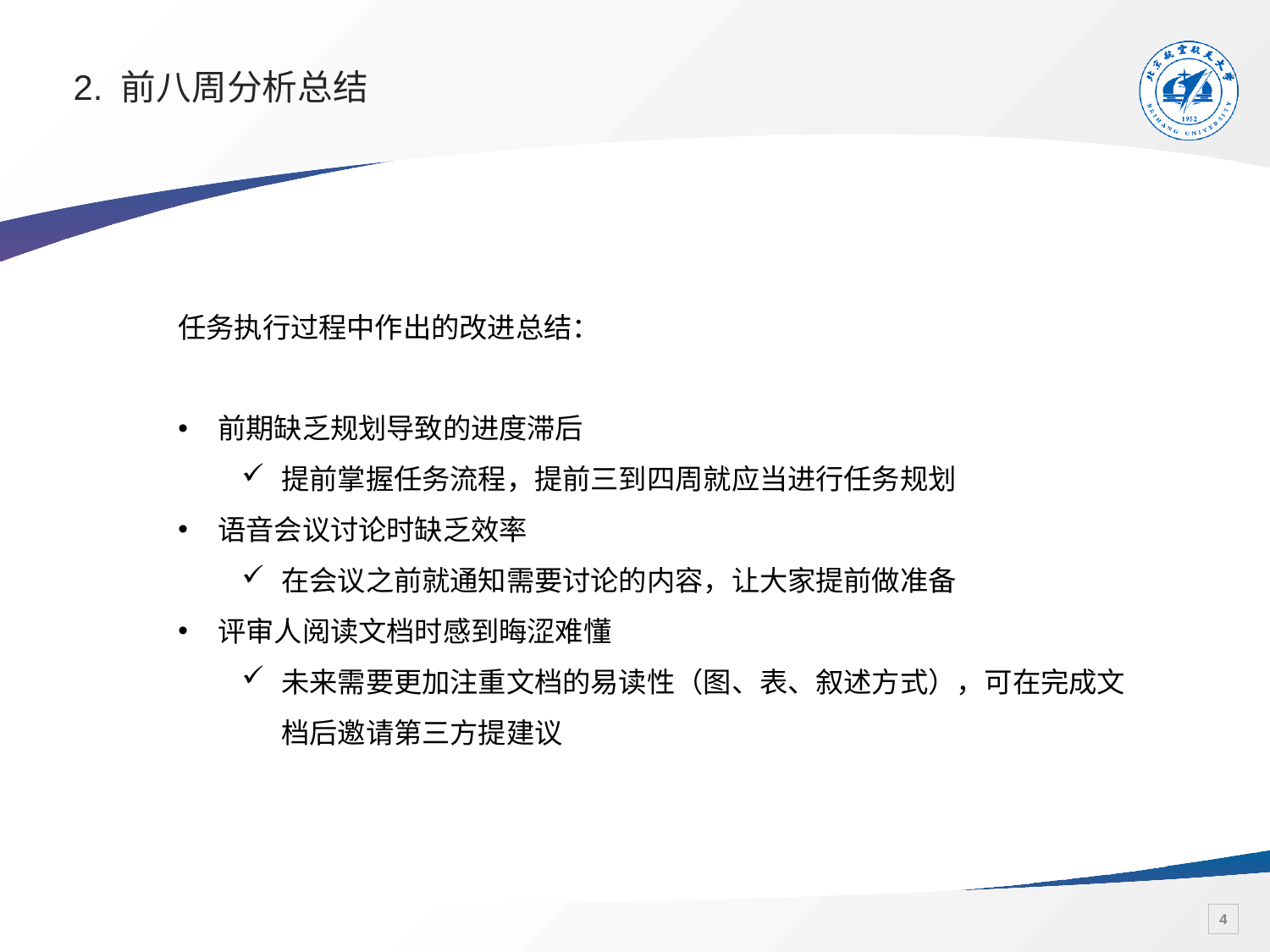

2. 前八周分析总结
任务执行过程中作出的改进总结：

前期缺乏规划导致的进度滞后
提前掌握任务流程，提前三到四周就应当进行任务规划
语音会议讨论时缺乏效率
在会议之前就通知需要讨论的内容，让大家提前做准备
评审人阅读文档时感到晦涩难懂
未来需要更加注重文档的易读性（图、表、叙述方式），可在完成文档后邀请第三方提建议